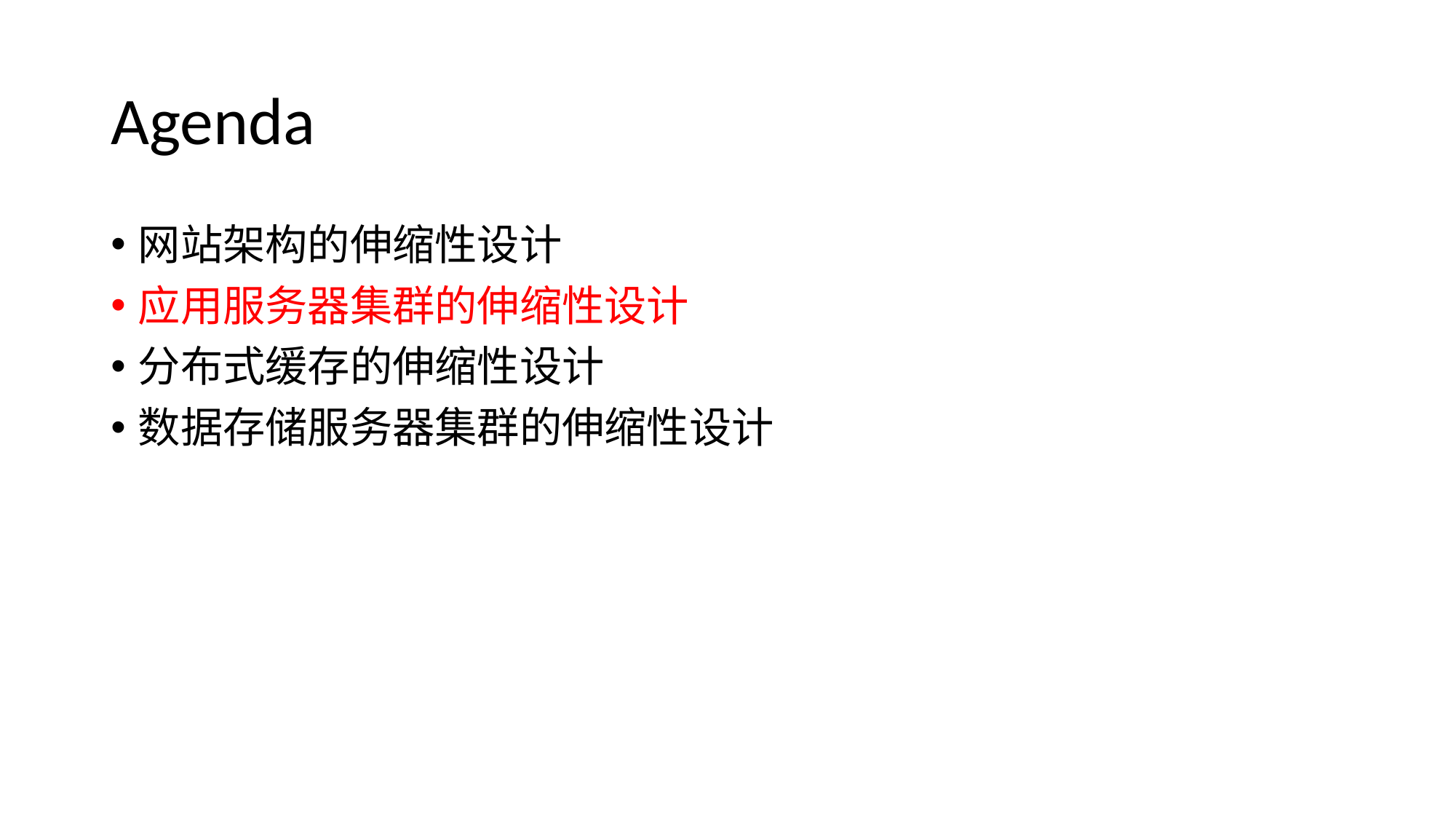

# Agenda
网站架构的伸缩性设计
应用服务器集群的伸缩性设计
分布式缓存的伸缩性设计
数据存储服务器集群的伸缩性设计